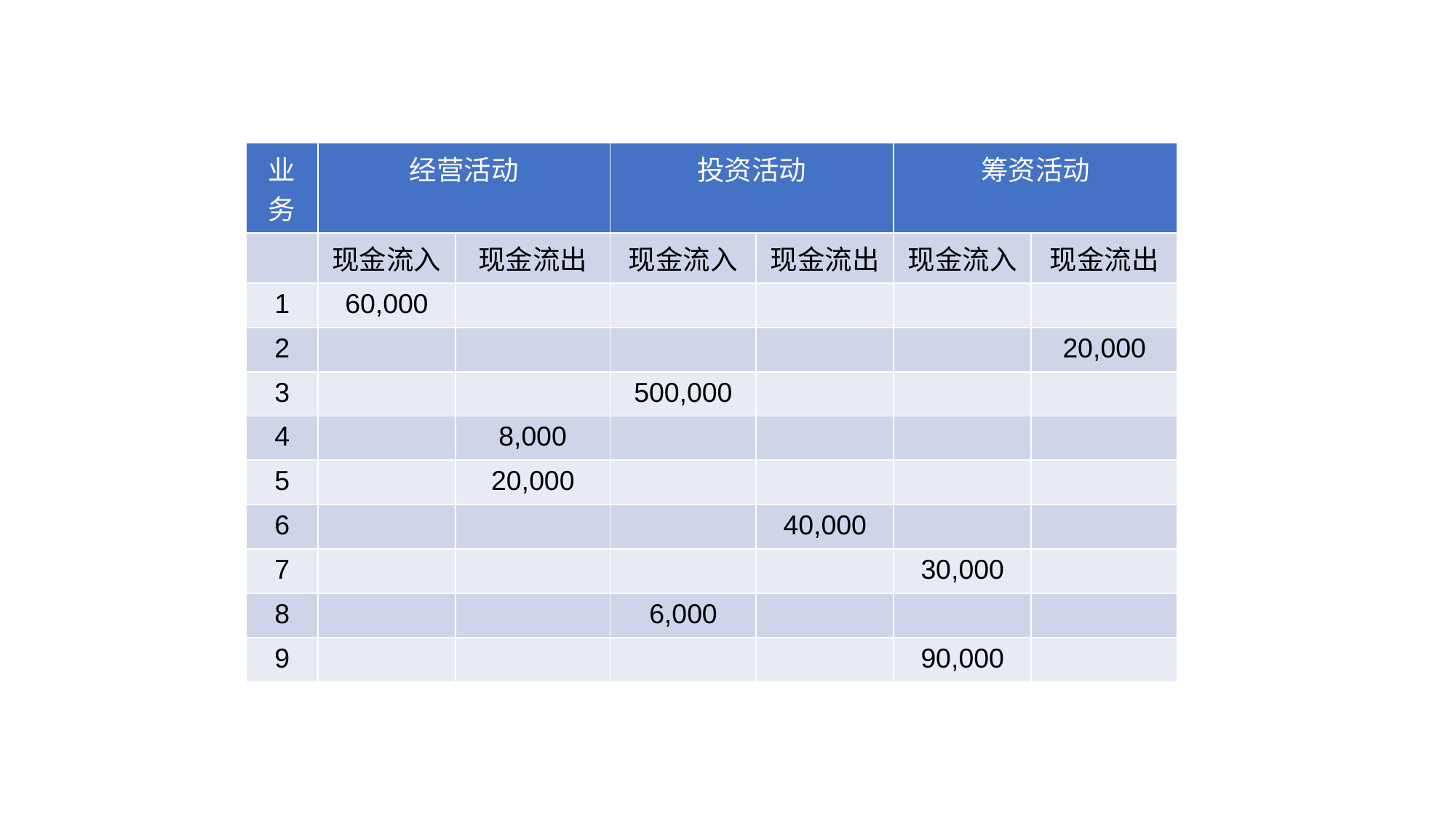

| 业务 | 经营活动 |  | 投资活动 |  | 筹资活动 |  |
| --- | --- | --- | --- | --- | --- | --- |
|  | 现金流入 | 现金流出 | 现金流入 | 现金流出 | 现金流入 | 现金流出 |
| 1 | 60,000 |  |  |  |  |  |
| 2 |  |  |  |  |  | 20,000 |
| 3 |  |  | 500,000 |  |  |  |
| 4 |  | 8,000 |  |  |  |  |
| 5 |  | 20,000 |  |  |  |  |
| 6 |  |  |  | 40,000 |  |  |
| 7 |  |  |  |  | 30,000 |  |
| 8 |  |  | 6,000 |  |  |  |
| 9 |  |  |  |  | 90,000 |  |